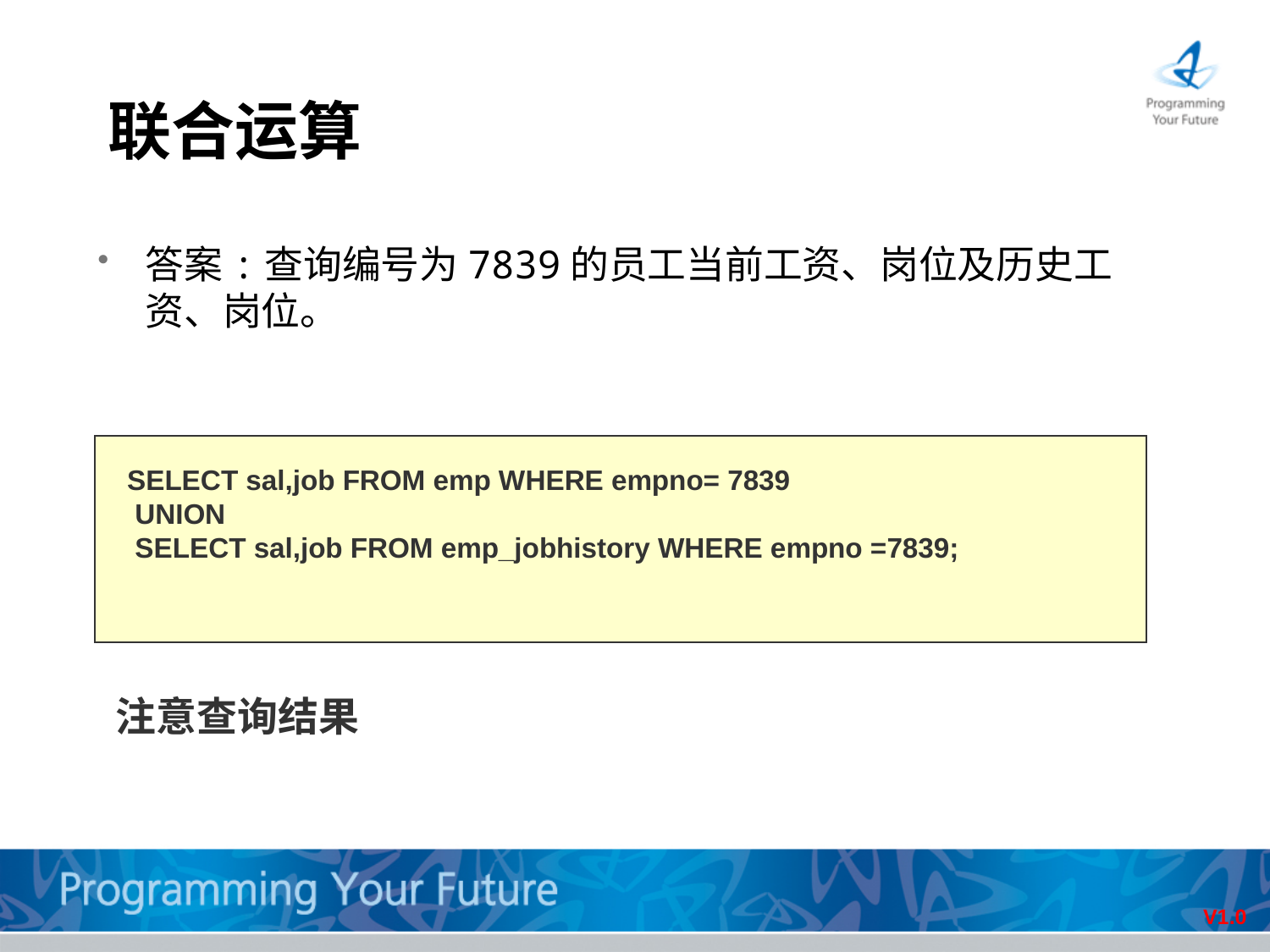

# 联合运算
答案:查询编号为7839的员工当前工资、岗位及历史工资、岗位。

SELECT sal,job FROM emp WHERE empno= 7839
 UNION
 SELECT sal,job FROM emp_jobhistory WHERE empno =7839;
注意查询结果